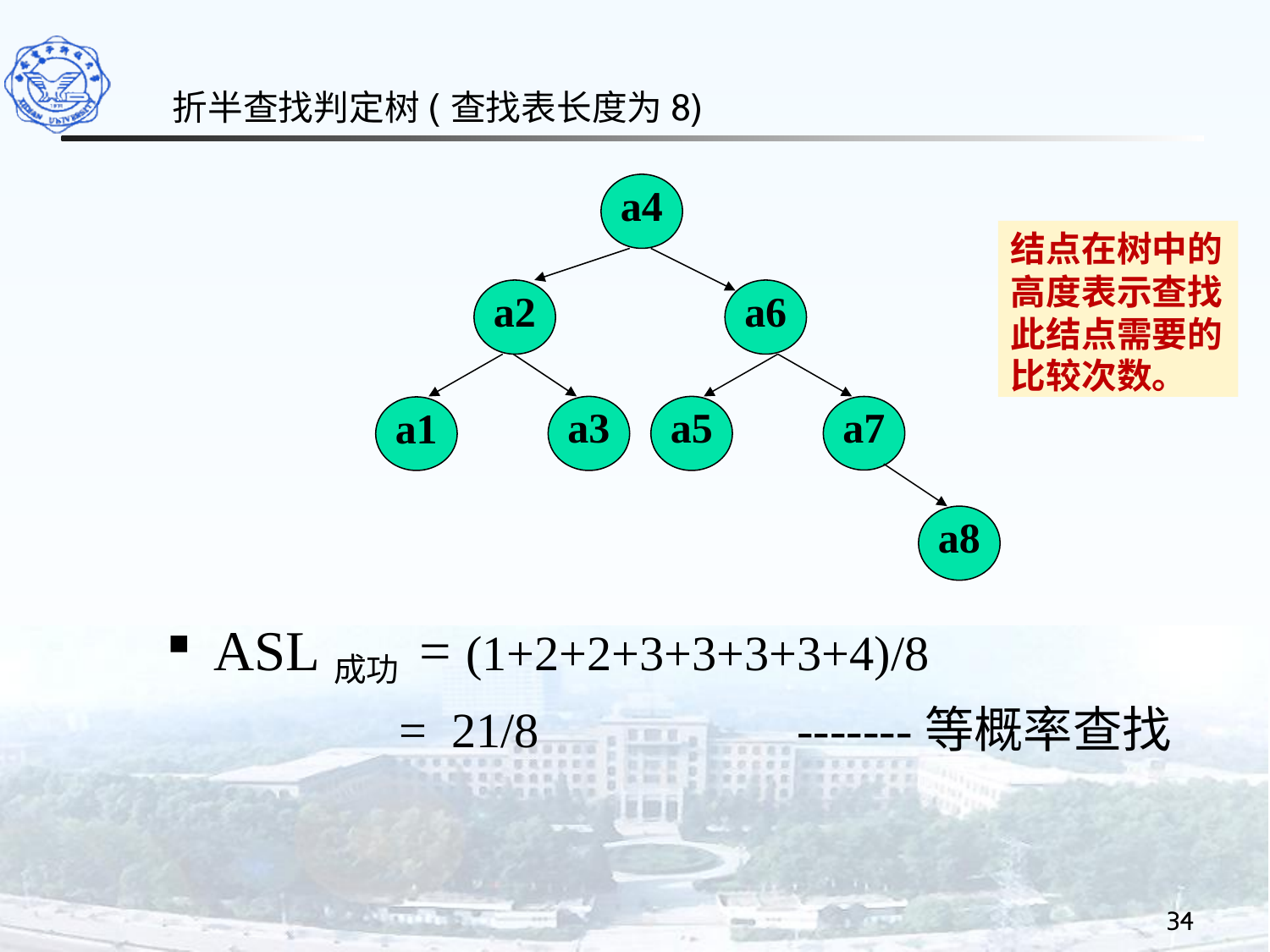

折半查找判定树(查找表长度为8)
a4

a2
a6

a3
a5
a7
a1

a8
结点在树中的高度表示查找此结点需要的比较次数。
ASL成功 = (1+2+2+3+3+3+3+4)/8
                   =  21/8                     -------等概率查找
34